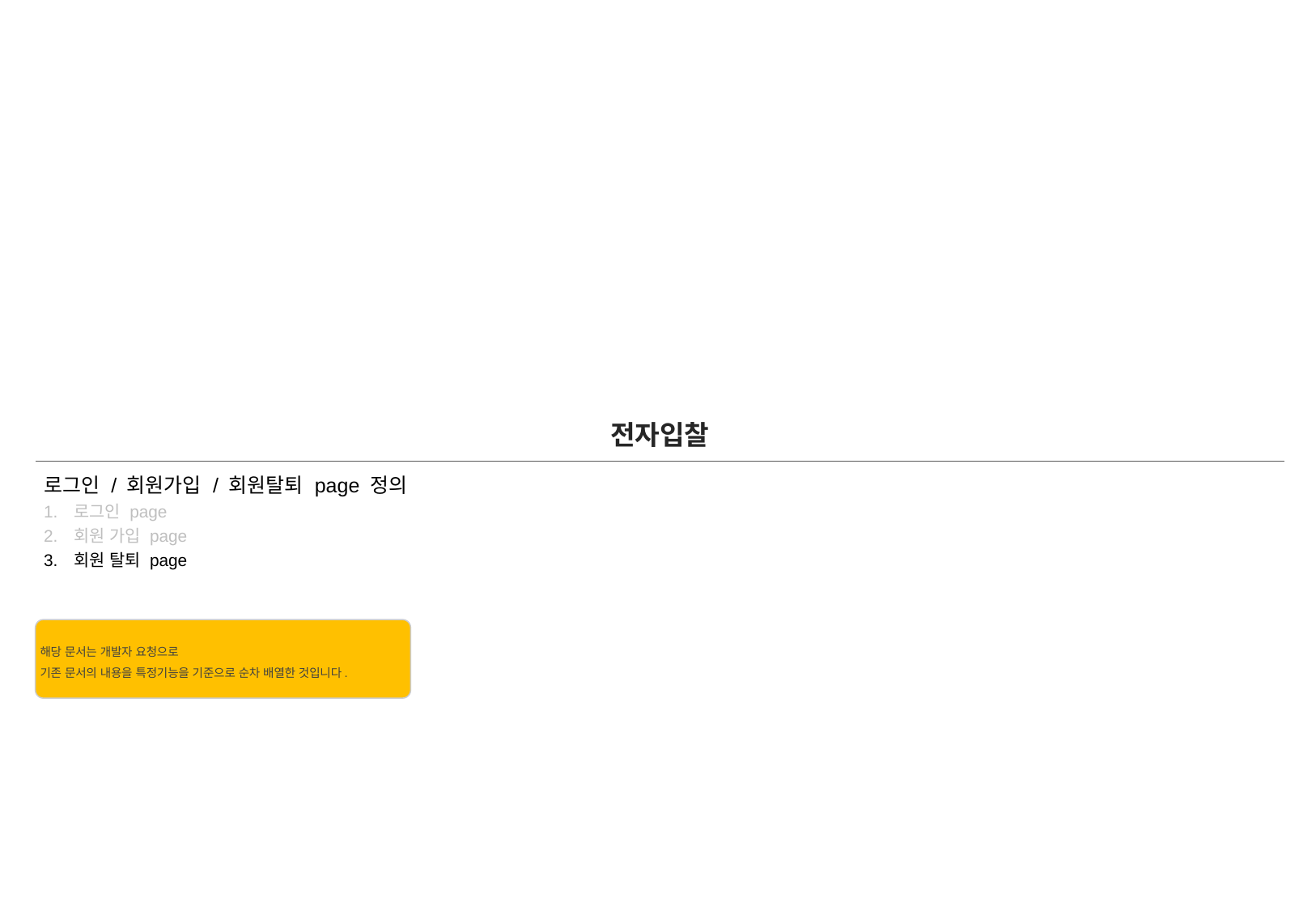

| 전자입찰 |
| --- |
| 로그인 / 회원가입 / 회원탈퇴 page 정의 로그인 page 회원 가입 page 회원 탈퇴 page |
해당 문서는 개발자 요청으로
기존 문서의 내용을 특정기능을 기준으로 순차 배열한 것입니다.